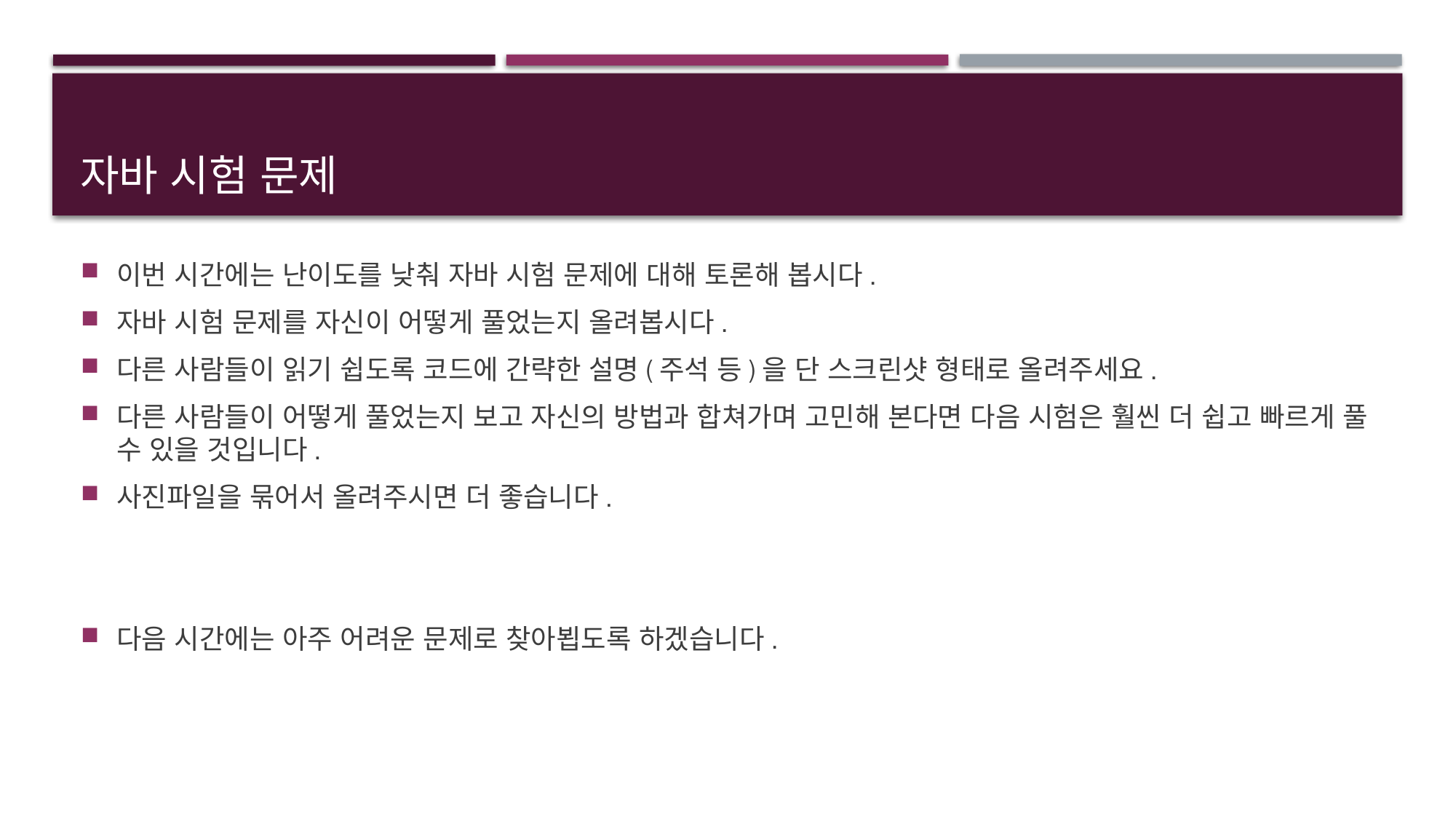

# 자바 시험 문제
이번 시간에는 난이도를 낮춰 자바 시험 문제에 대해 토론해 봅시다.
자바 시험 문제를 자신이 어떻게 풀었는지 올려봅시다.
다른 사람들이 읽기 쉽도록 코드에 간략한 설명(주석 등)을 단 스크린샷 형태로 올려주세요.
다른 사람들이 어떻게 풀었는지 보고 자신의 방법과 합쳐가며 고민해 본다면 다음 시험은 훨씬 더 쉽고 빠르게 풀 수 있을 것입니다.
사진파일을 묶어서 올려주시면 더 좋습니다.

다음 시간에는 아주 어려운 문제로 찾아뵙도록 하겠습니다.